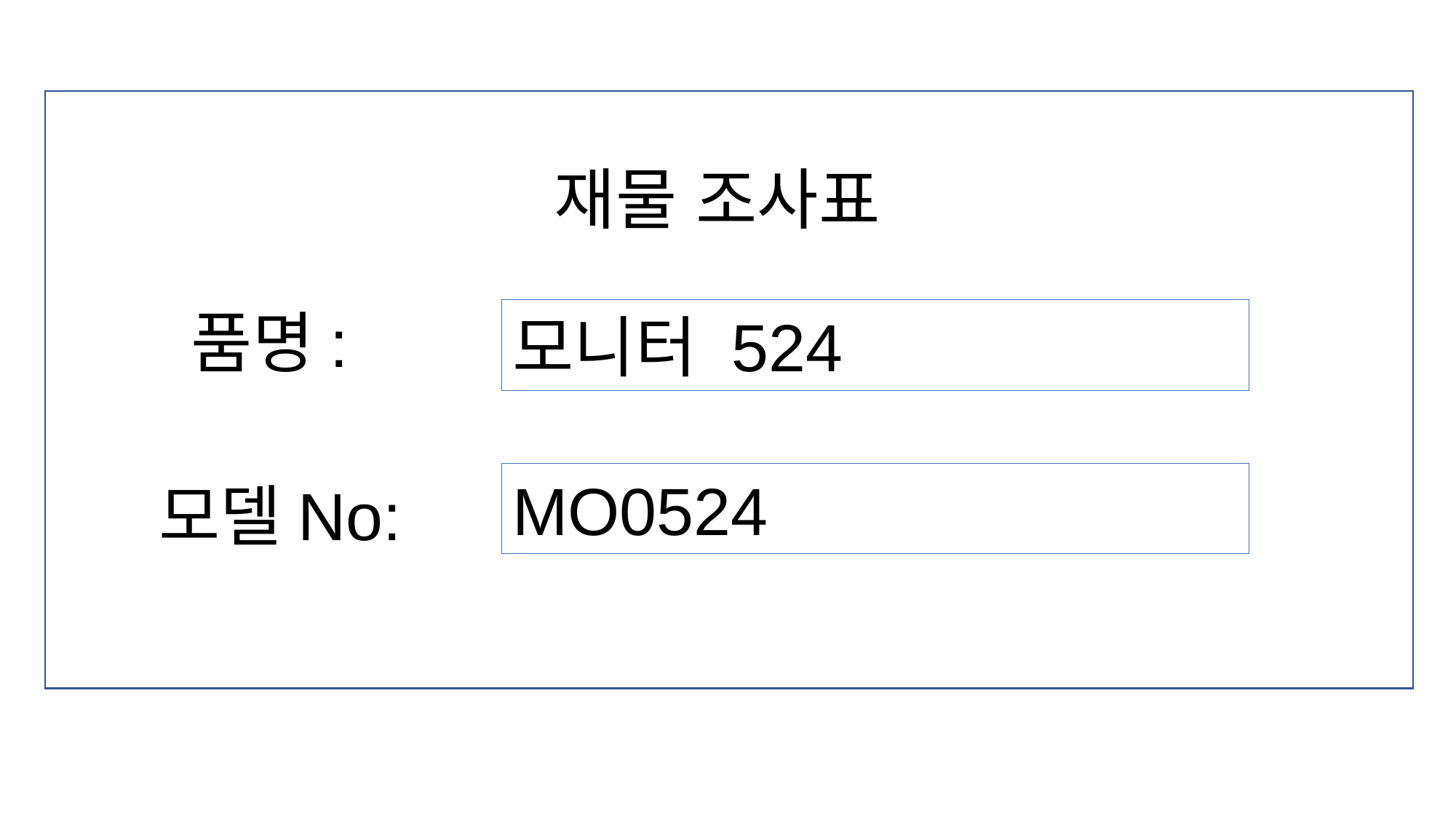

재물 조사표
품명:
모니터 524
MO0524
모델No: